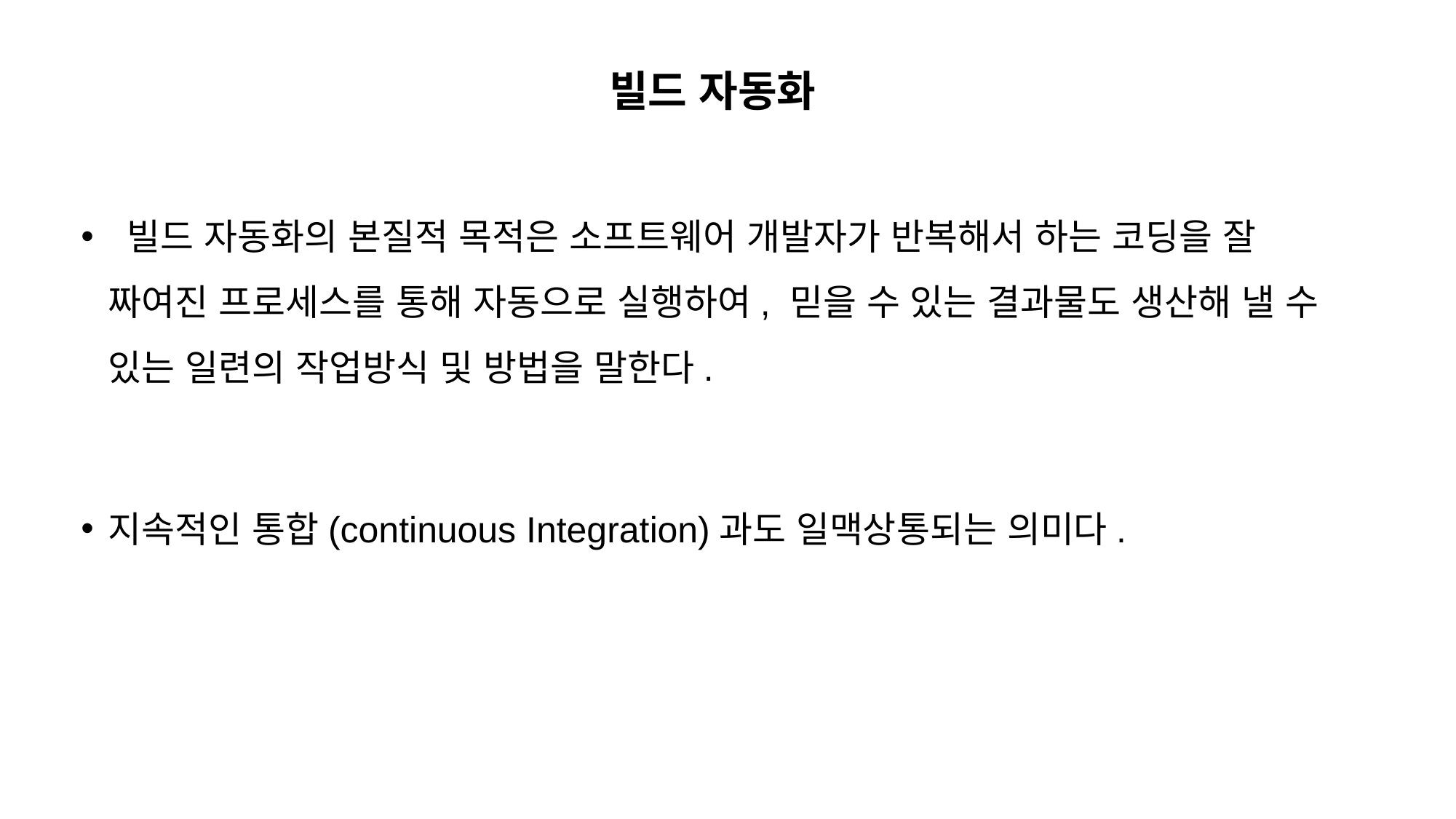

빌드 자동화

 빌드 자동화의 본질적 목적은 소프트웨어 개발자가 반복해서 하는 코딩을 잘 짜여진 프로세스를 통해 자동으로 실행하여, 믿을 수 있는 결과물도 생산해 낼 수 있는 일련의 작업방식 및 방법을 말한다.

지속적인 통합(continuous Integration)과도 일맥상통되는 의미다.